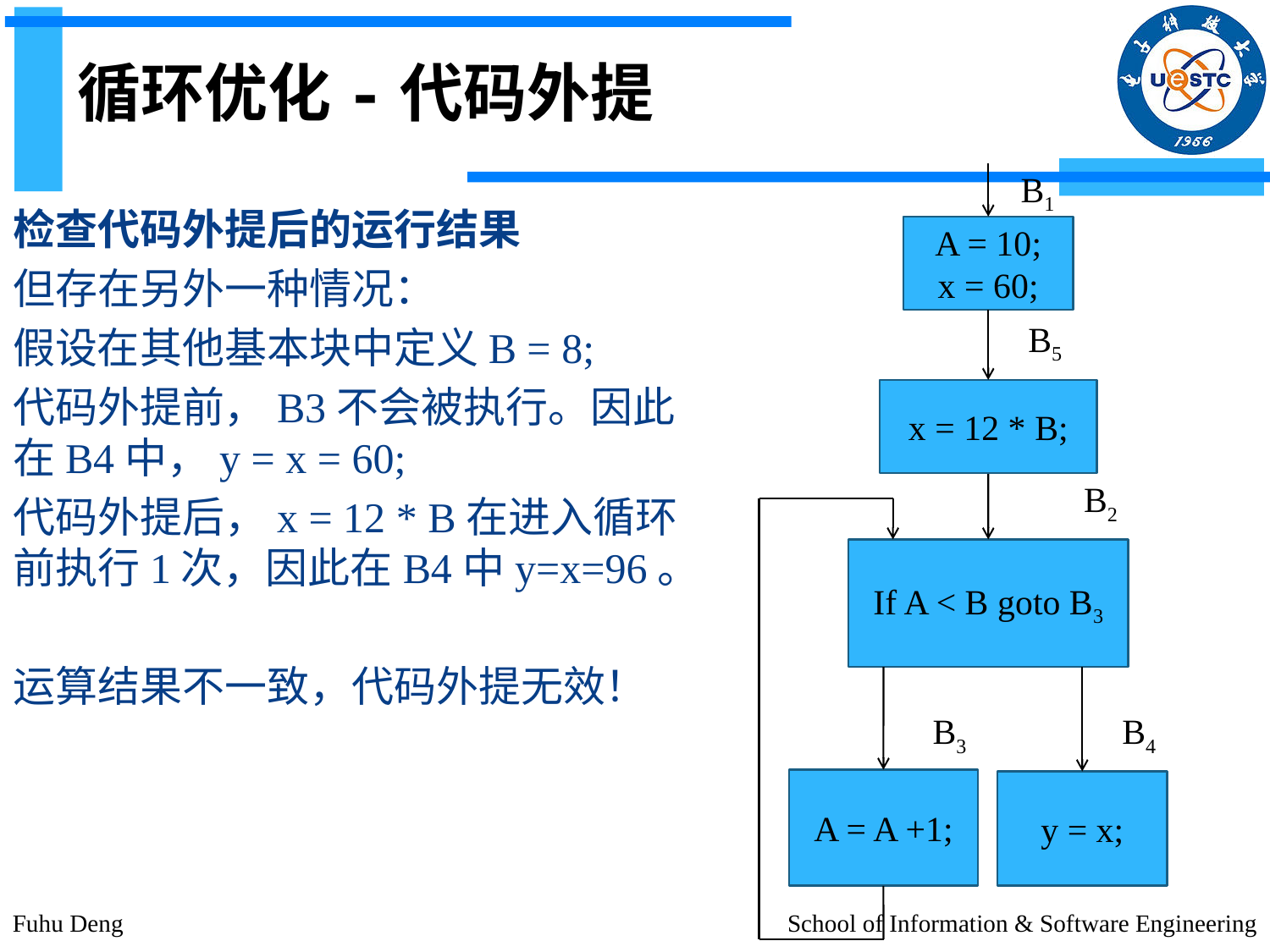

# 循环优化-代码外提
B1
检查代码外提后的运行结果
但存在另外一种情况：
假设在其他基本块中定义B = 8;
代码外提前，B3不会被执行。因此在B4中，y = x = 60;
代码外提后，x = 12 * B在进入循环前执行1次，因此在B4中y=x=96。

运算结果不一致，代码外提无效！

A = 10;
x = 60;
B5
x = 12 * B;
B2
If A < B goto B3
B3
B4
A = A +1;
y = x;
Fuhu Deng
29
School of Information & Software Engineering